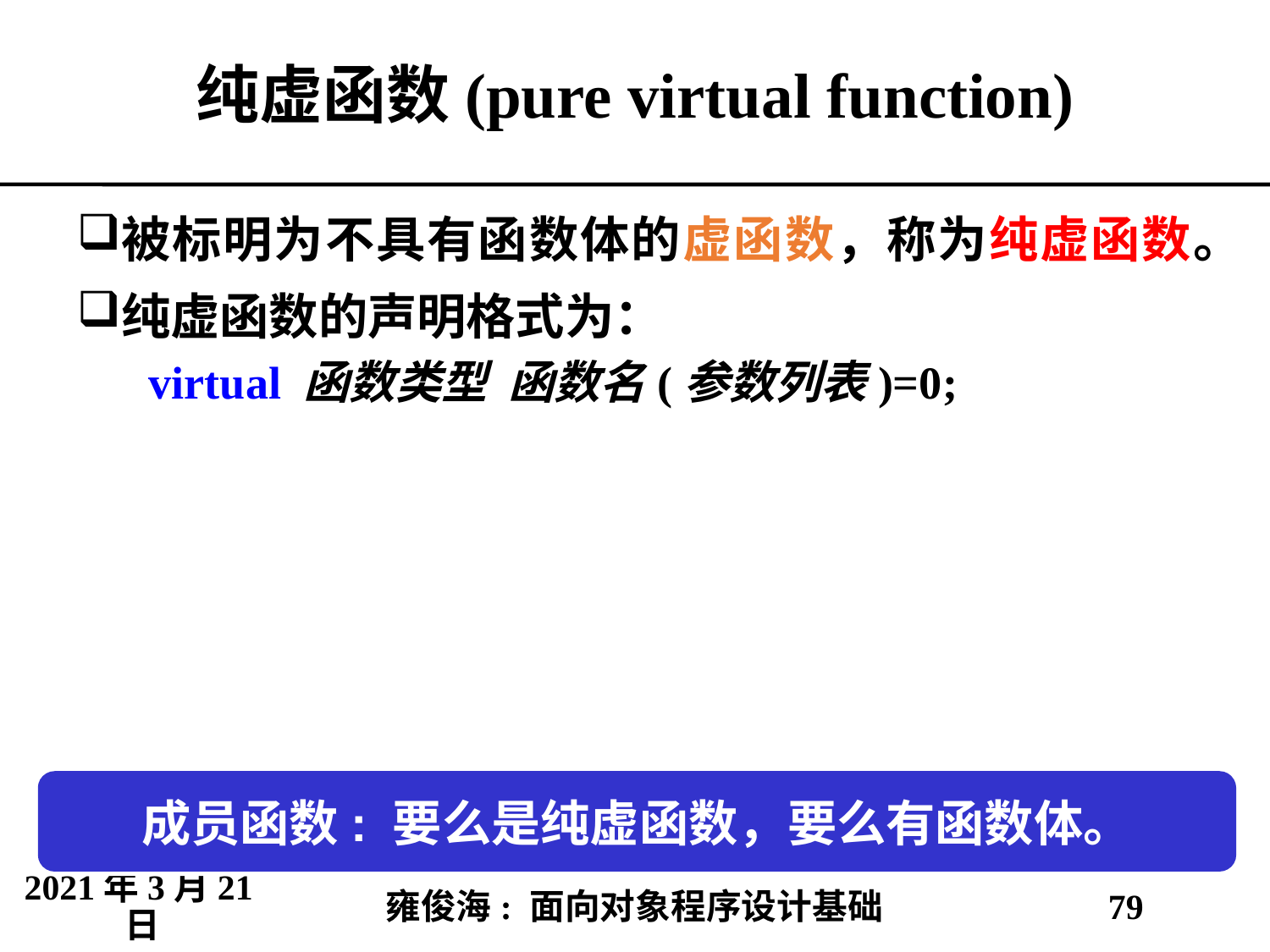

# 纯虚函数(pure virtual function)

被标明为不具有函数体的虚函数，称为纯虚函数。
纯虚函数的声明格式为：
   virtual 函数类型  函数名(参数列表)=0;

成员函数: 要么是纯虚函数，要么有函数体。
2021年3月21日
雍俊海: 面向对象程序设计基础
79